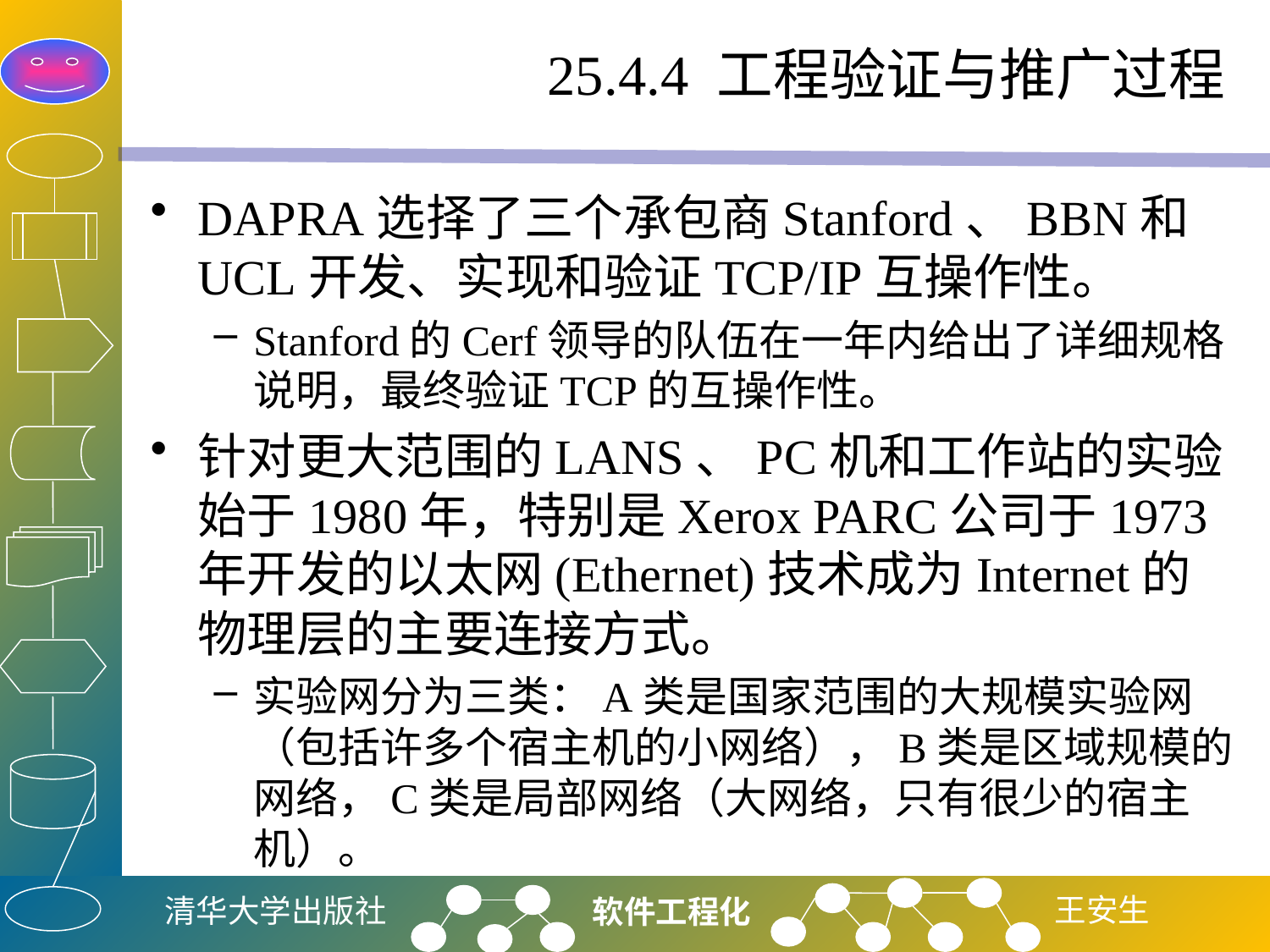

# 25.4.4 工程验证与推广过程
DAPRA选择了三个承包商Stanford、BBN和UCL开发、实现和验证TCP/IP互操作性。
Stanford的Cerf领导的队伍在一年内给出了详细规格说明，最终验证TCP的互操作性。
针对更大范围的LANS、PC机和工作站的实验始于1980年，特别是Xerox PARC公司于1973年开发的以太网(Ethernet)技术成为Internet的物理层的主要连接方式。
实验网分为三类：A类是国家范围的大规模实验网（包括许多个宿主机的小网络），B类是区域规模的网络，C类是局部网络（大网络，只有很少的宿主机）。